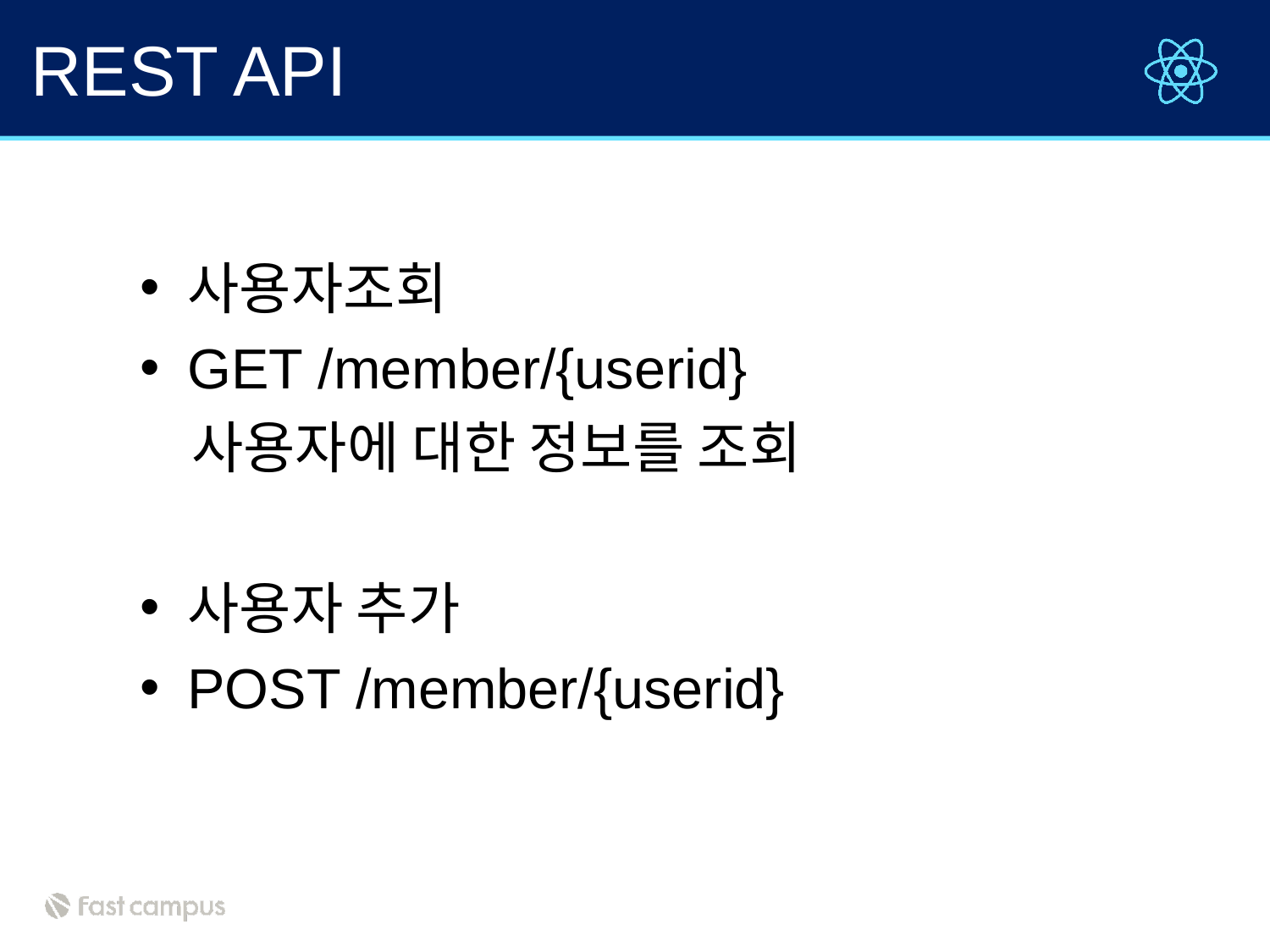

# REST API
사용자조회
GET /member/{userid}
   사용자에 대한 정보를 조회

사용자 추가
POST /member/{userid}